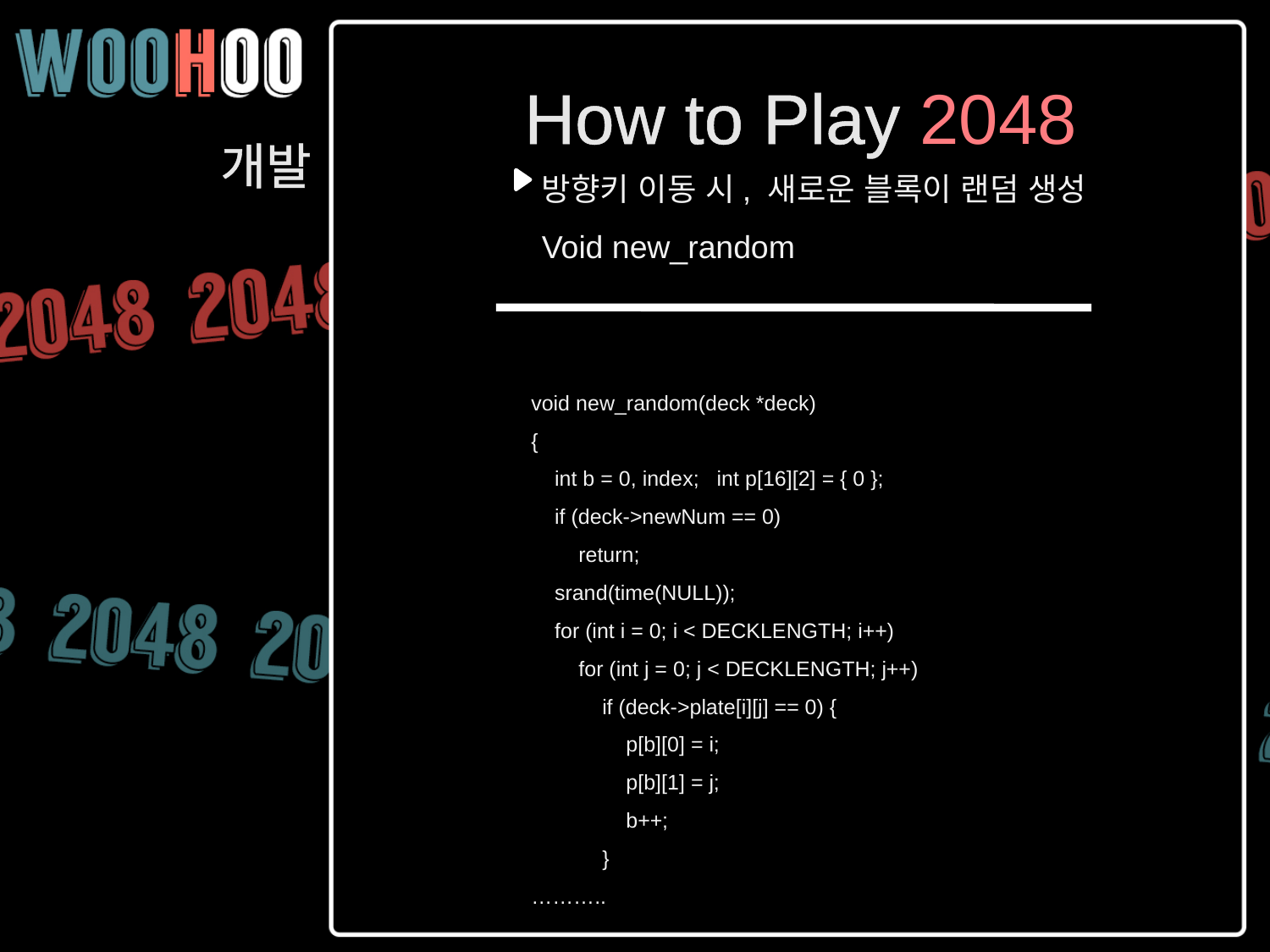

How to Play 2048
개발
방향키 이동 시, 새로운 블록이 랜덤 생성
Void new_random

void new_random(deck *deck)
{
    int b = 0, index;   int p[16][2] = { 0 };
    if (deck->newNum == 0)
        return;
    srand(time(NULL));
    for (int i = 0; i < DECKLENGTH; i++)
        for (int j = 0; j < DECKLENGTH; j++)
            if (deck->plate[i][j] == 0) {
                p[b][0] = i;
                p[b][1] = j;
                b++;
            }
………..